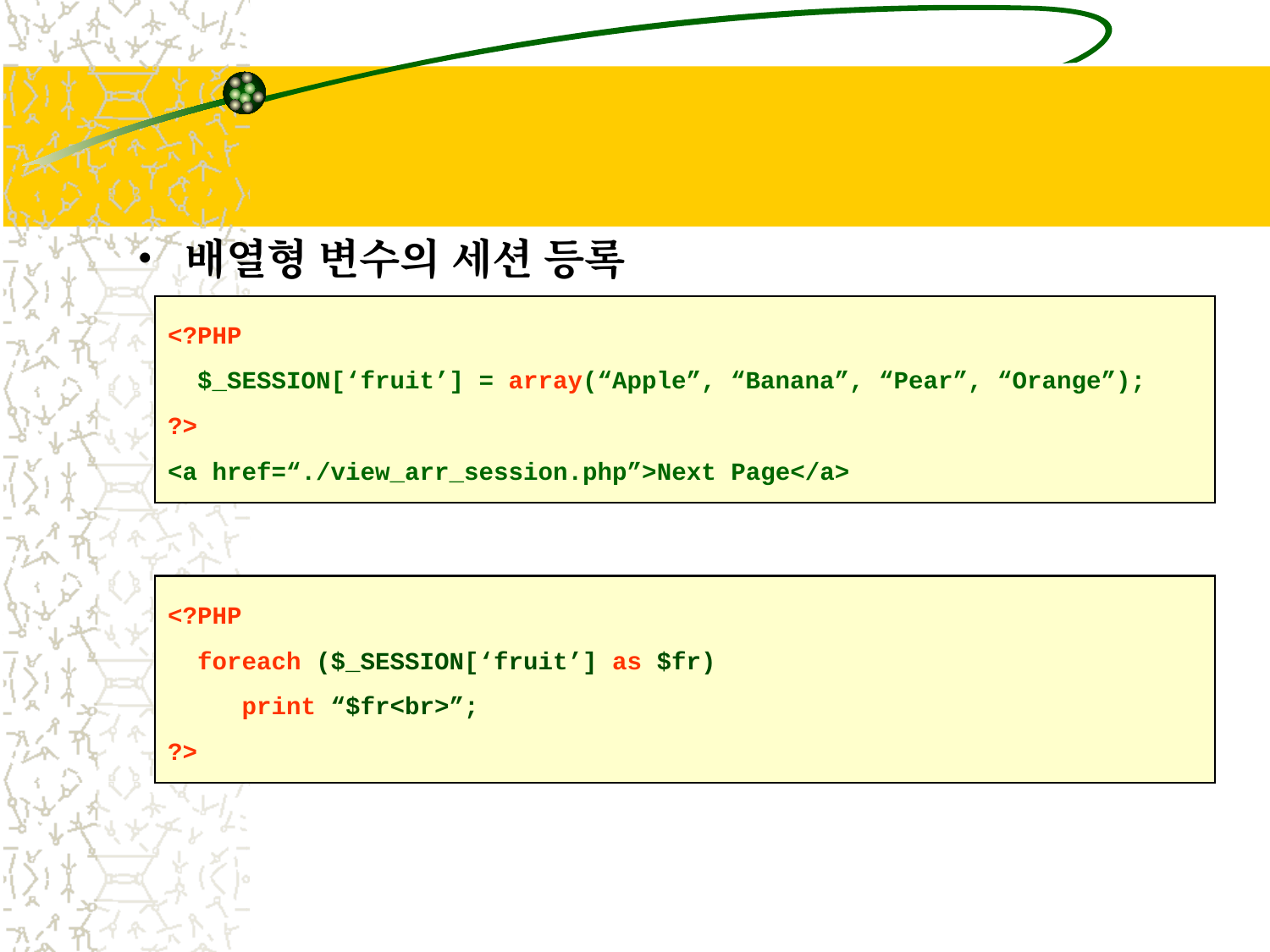

#
배열형 변수의 세션 등록
<?PHP
  $_SESSION[‘fruit’] = array(“Apple”, “Banana”, “Pear”, “Orange”);
?>
<a href=“./view_arr_session.php”>Next Page</a>
<?PHP
  foreach ($_SESSION[‘fruit’] as $fr)
     print “$fr<br>”;
?>